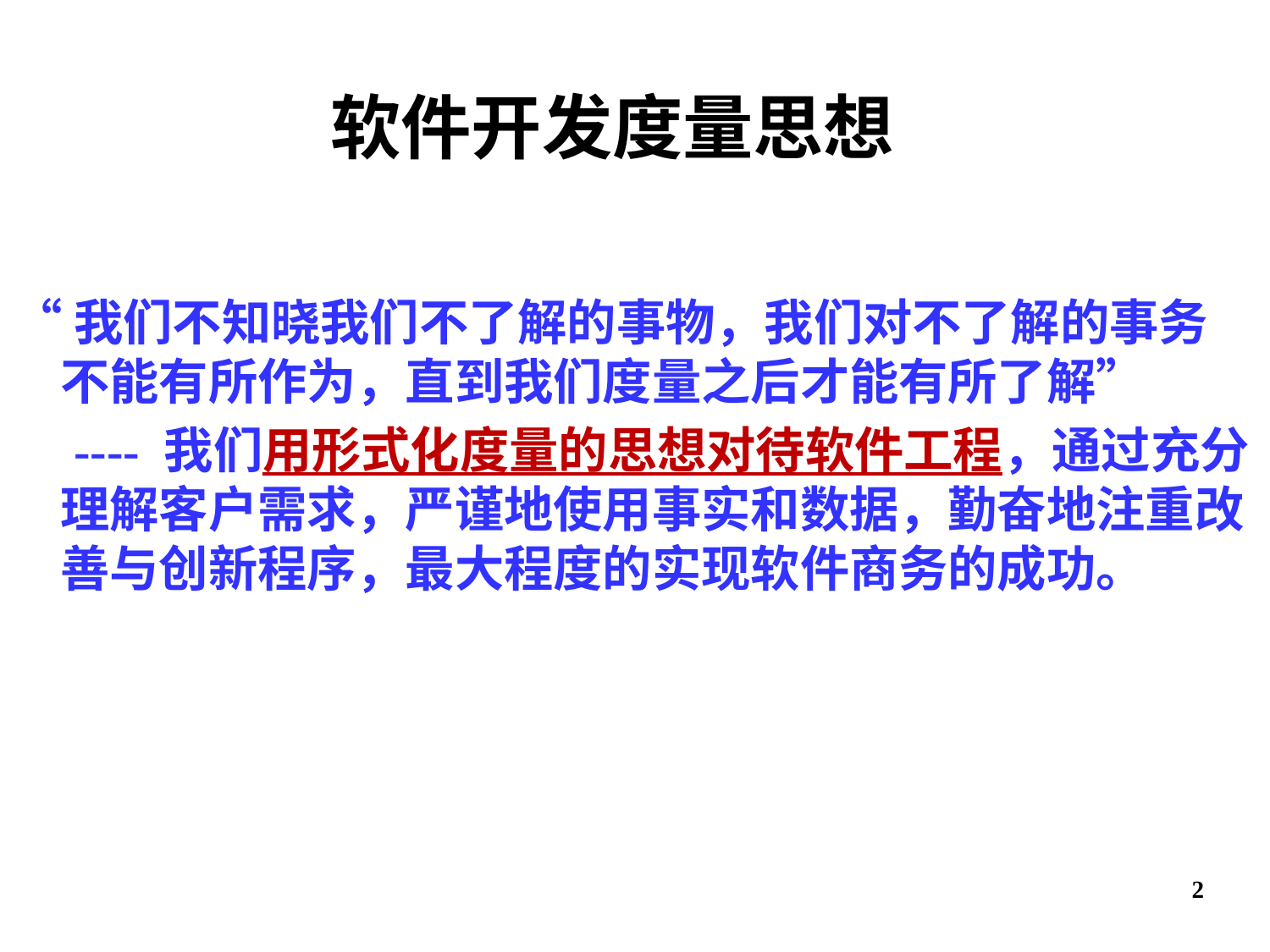

# 软件开发度量思想
“我们不知晓我们不了解的事物，我们对不了解的事务不能有所作为，直到我们度量之后才能有所了解”
     ---- 我们用形式化度量的思想对待软件工程，通过充分理解客户需求，严谨地使用事实和数据，勤奋地注重改善与创新程序，最大程度的实现软件商务的成功。

2